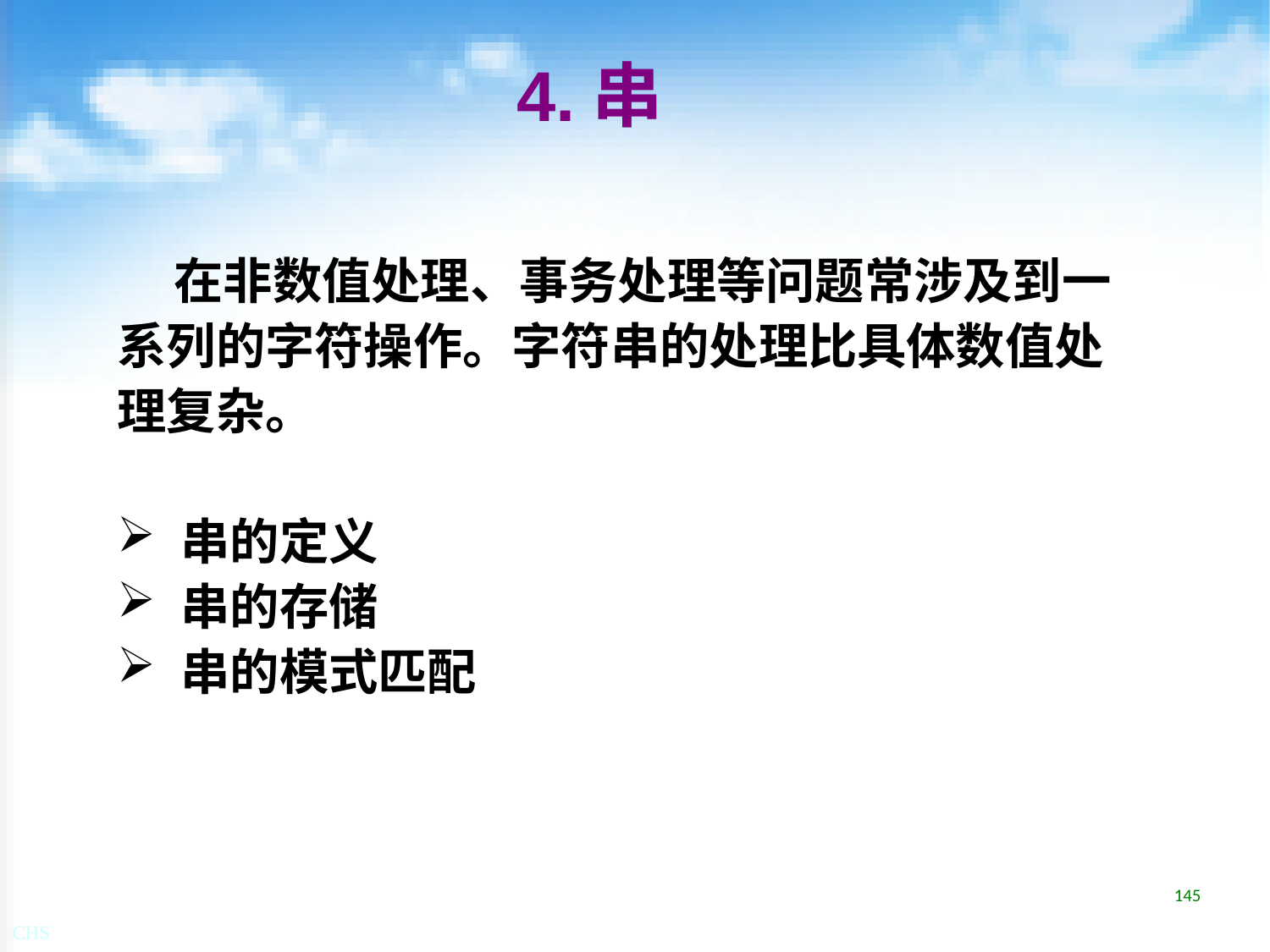

# 4.串

    在非数值处理、事务处理等问题常涉及到一系列的字符操作。字符串的处理比具体数值处理复杂。

串的定义
串的存储
串的模式匹配
145